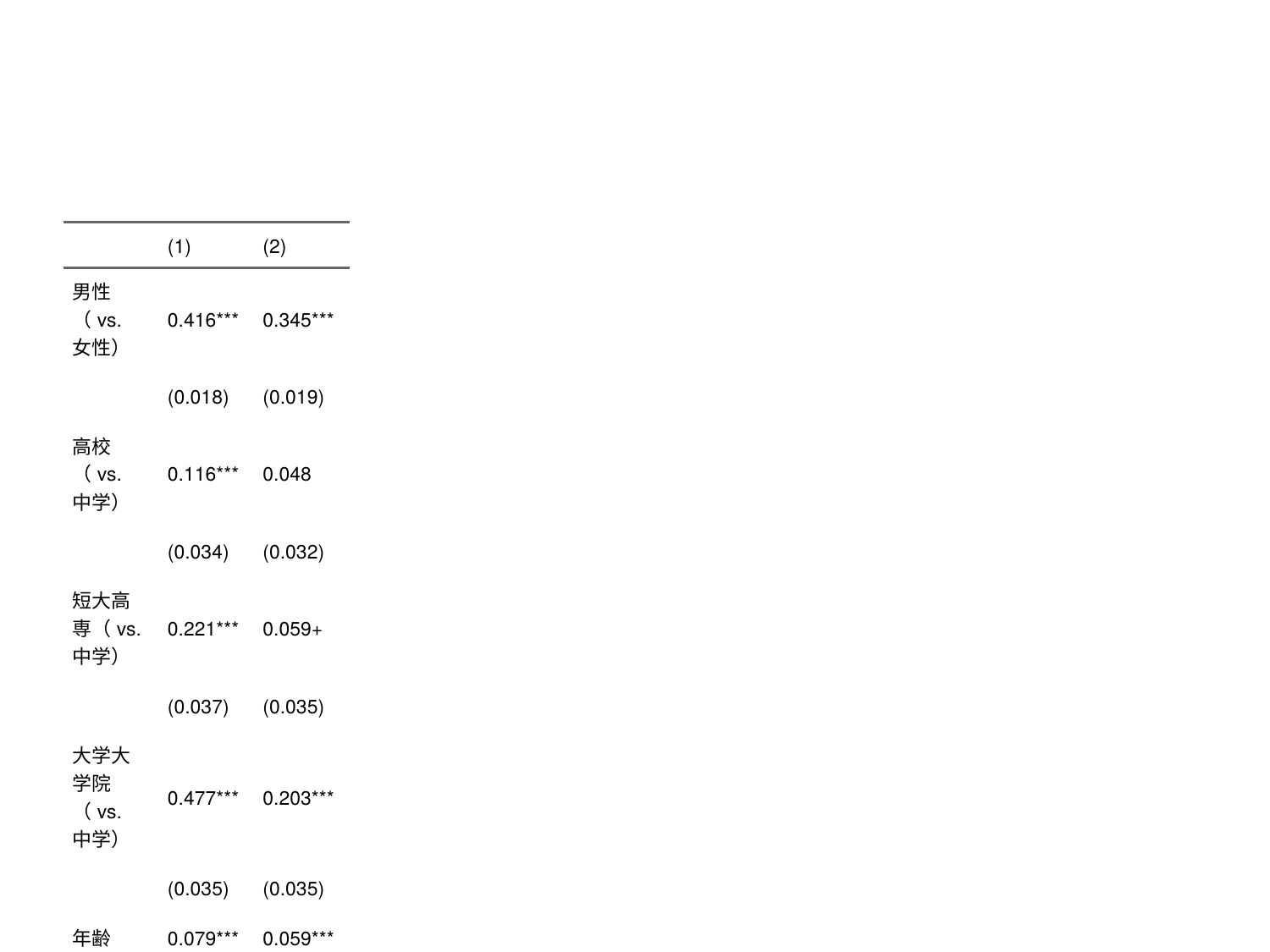

|  | (1) | (2) |
| --- | --- | --- |
| 男性（vs. 女性） | 0.416\*\*\* | 0.345\*\*\* |
|  | (0.018) | (0.019) |
| 高校（vs. 中学） | 0.116\*\*\* | 0.048 |
|  | (0.034) | (0.032) |
| 短大高専（vs. 中学） | 0.221\*\*\* | 0.059+ |
|  | (0.037) | (0.035) |
| 大学大学院（vs. 中学） | 0.477\*\*\* | 0.203\*\*\* |
|  | (0.035) | (0.035) |
| 年齢 | 0.079\*\*\* | 0.059\*\*\* |
|  | (0.007) | (0.007) |
| 年齢2乗 | -0.001\*\*\* | -0.001\*\*\* |
|  | (0.000) | (0.000) |
| 専門職（vs. 管理職） |  | -0.196\*\*\* |
|  |  | (0.037) |
| 技術職・准専門職（vs. 管理職） |  | -0.340\*\*\* |
|  |  | (0.036) |
| 事務補助（vs. 管理職） |  | -0.491\*\*\* |
|  |  | (0.038) |
| サービス・販売（vs. 管理職） |  | -0.660\*\*\* |
|  |  | (0.037) |
| 農林漁業（vs. 管理職） |  | -0.683\*\*\* |
|  |  | (0.090) |
| 技能工（vs. 管理職） |  | -0.577\*\*\* |
|  |  | (0.041) |
| 設備・機械運転・組立（vs. 管理職） |  | -0.609\*\*\* |
|  |  | (0.043) |
| 単純作業（vs. 管理職） |  | -0.745\*\*\* |
|  |  | (0.049) |
| 切片 | 5.049\*\*\* | 6.153\*\*\* |
|  | (0.151) | (0.150) |
| Num.Obs. | 2728 | 2728 |
| R2 | 0.305 | 0.418 |
| + p < 0.1, \* p < 0.05, \*\* p < 0.01, \*\*\* p < 0.001 | + p < 0.1, \* p < 0.05, \*\* p < 0.01, \*\*\* p < 0.001 | + p < 0.1, \* p < 0.05, \*\* p < 0.01, \*\*\* p < 0.001 |